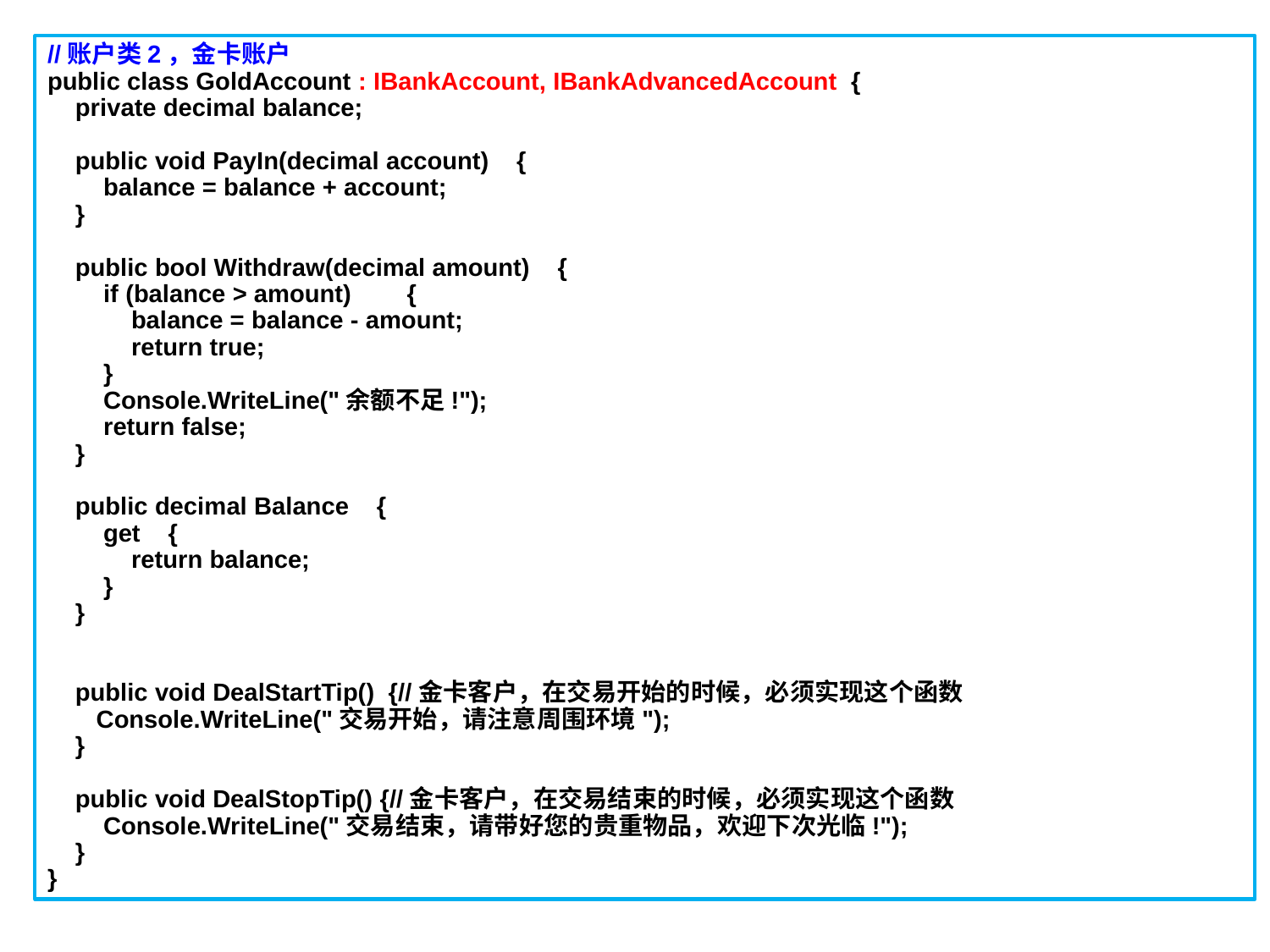

//账户类2，金卡账户
public class GoldAccount : IBankAccount, IBankAdvancedAccount  {
    private decimal balance;

    public void PayIn(decimal account)    {
        balance = balance + account;
    }

    public bool Withdraw(decimal amount)    {
        if (balance > amount)        {
            balance = balance - amount;
            return true;
        }
        Console.WriteLine("余额不足!");
        return false;
    }

    public decimal Balance    {
        get    {
            return balance;
        }
    }

    public void DealStartTip()  {//金卡客户，在交易开始的时候，必须实现这个函数
       Console.WriteLine("交易开始，请注意周围环境");
    }

    public void DealStopTip() {//金卡客户，在交易结束的时候，必须实现这个函数
        Console.WriteLine("交易结束，请带好您的贵重物品，欢迎下次光临!");
    }
}